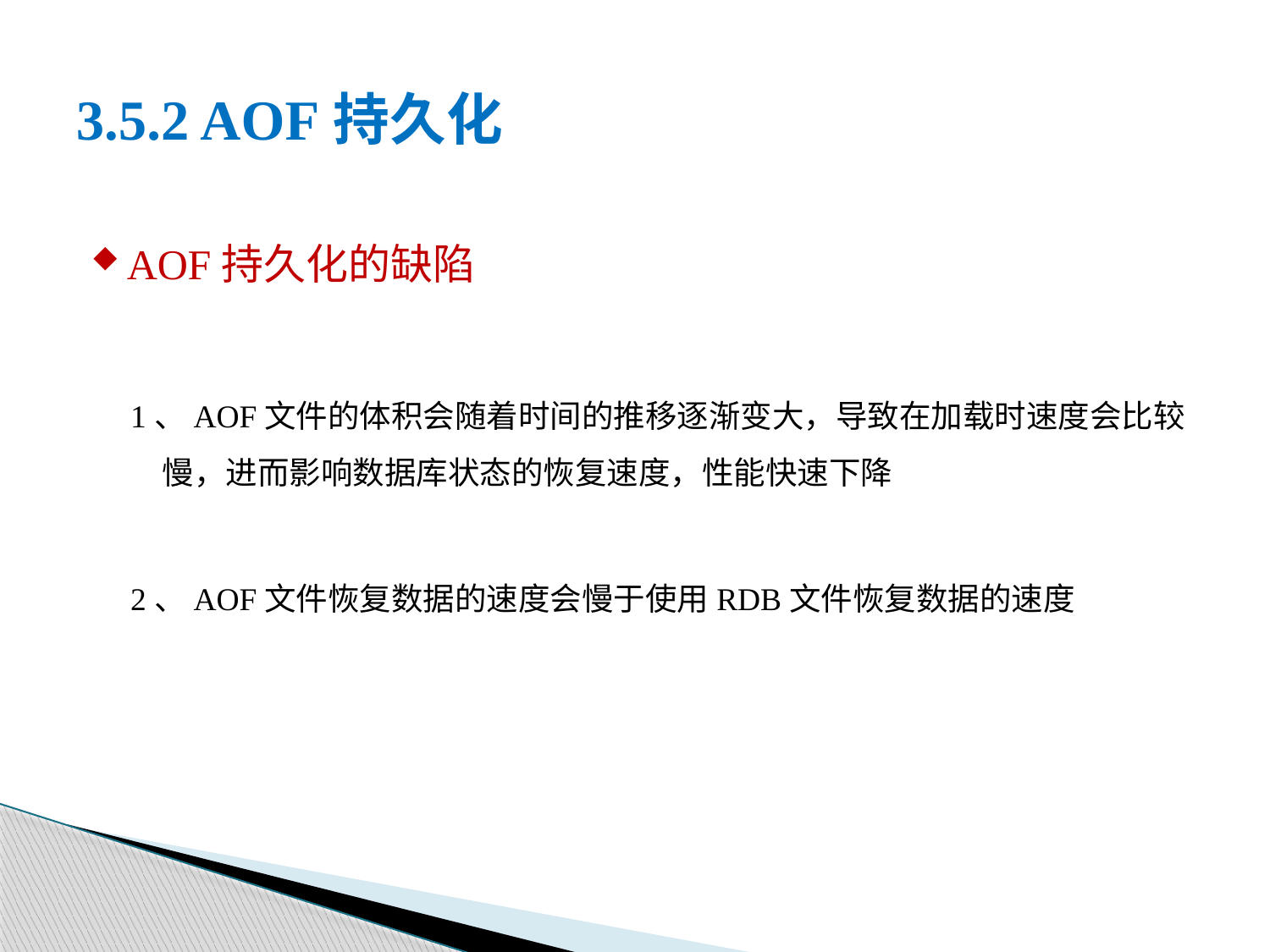

# 3.5.2 AOF持久化
AOF持久化的缺陷

1、AOF文件的体积会随着时间的推移逐渐变大，导致在加载时速度会比较慢，进而影响数据库状态的恢复速度，性能快速下降

2、AOF文件恢复数据的速度会慢于使用RDB文件恢复数据的速度